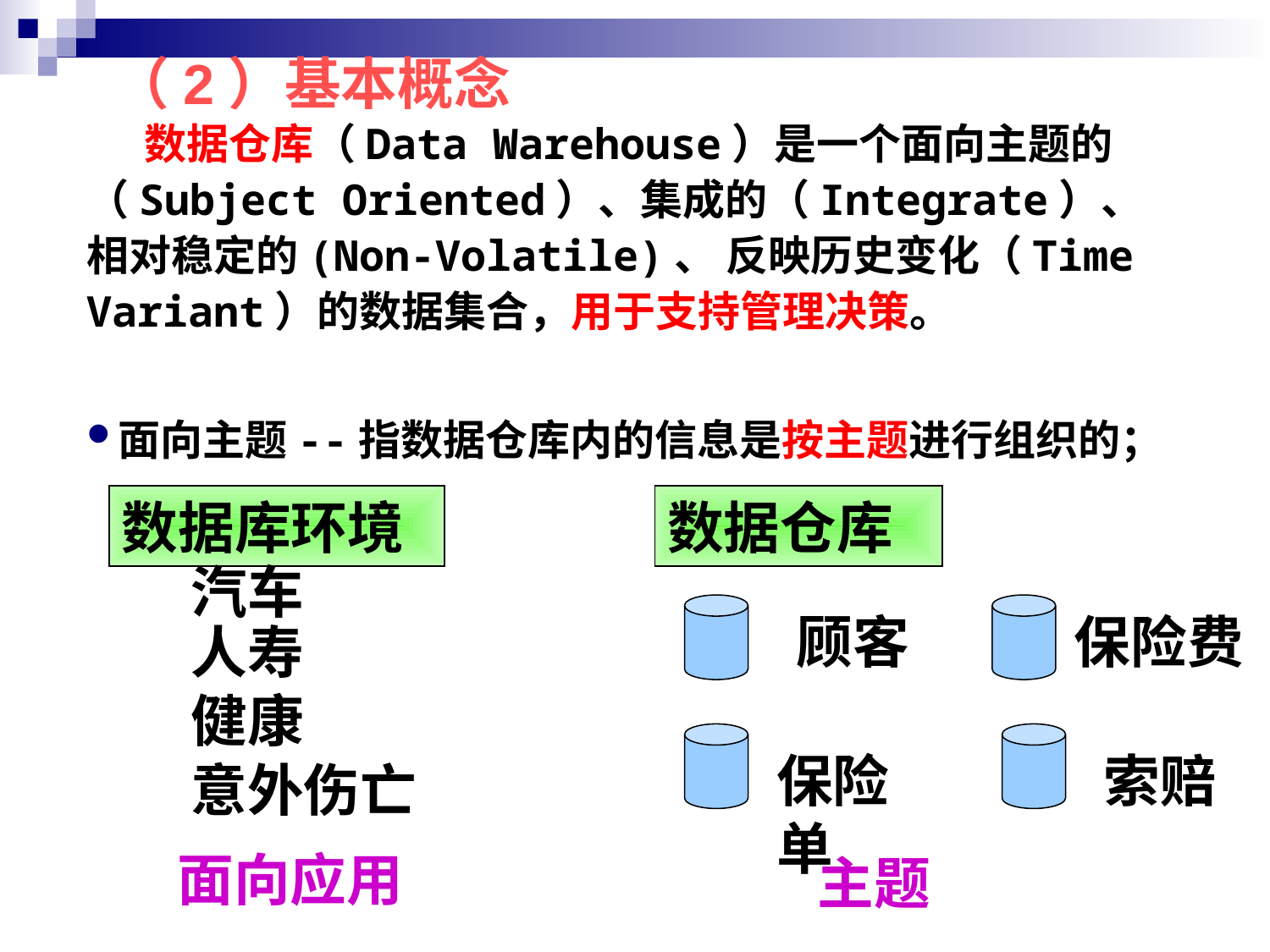

（2）基本概念
     数据仓库（Data Warehouse）是一个面向主题的（Subject Oriented）、集成的（Integrate）、相对稳定的(Non-Volatile)、 反映历史变化（Time Variant）的数据集合，用于支持管理决策。

面向主题--指数据仓库内的信息是按主题进行组织的；
数据库环境
数据仓库
汽车

顾客
保险费
人寿
健康

保险单
索赔
意外伤亡
面向应用
主题